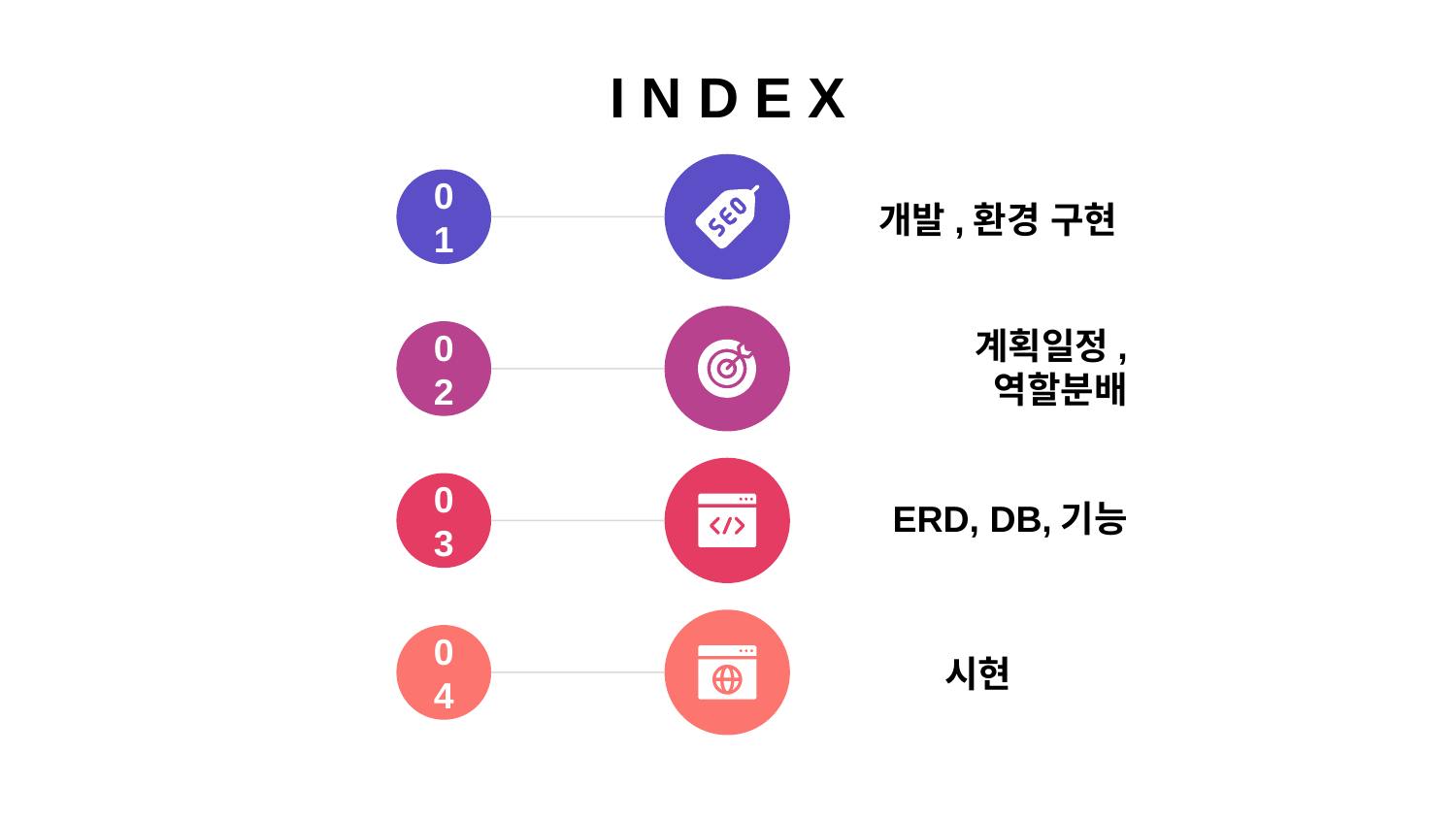

# I N D E X

01
개발,환경 구현

Profile

02
계획일정, 역할분배

03
ERD, DB,기능

04
시현